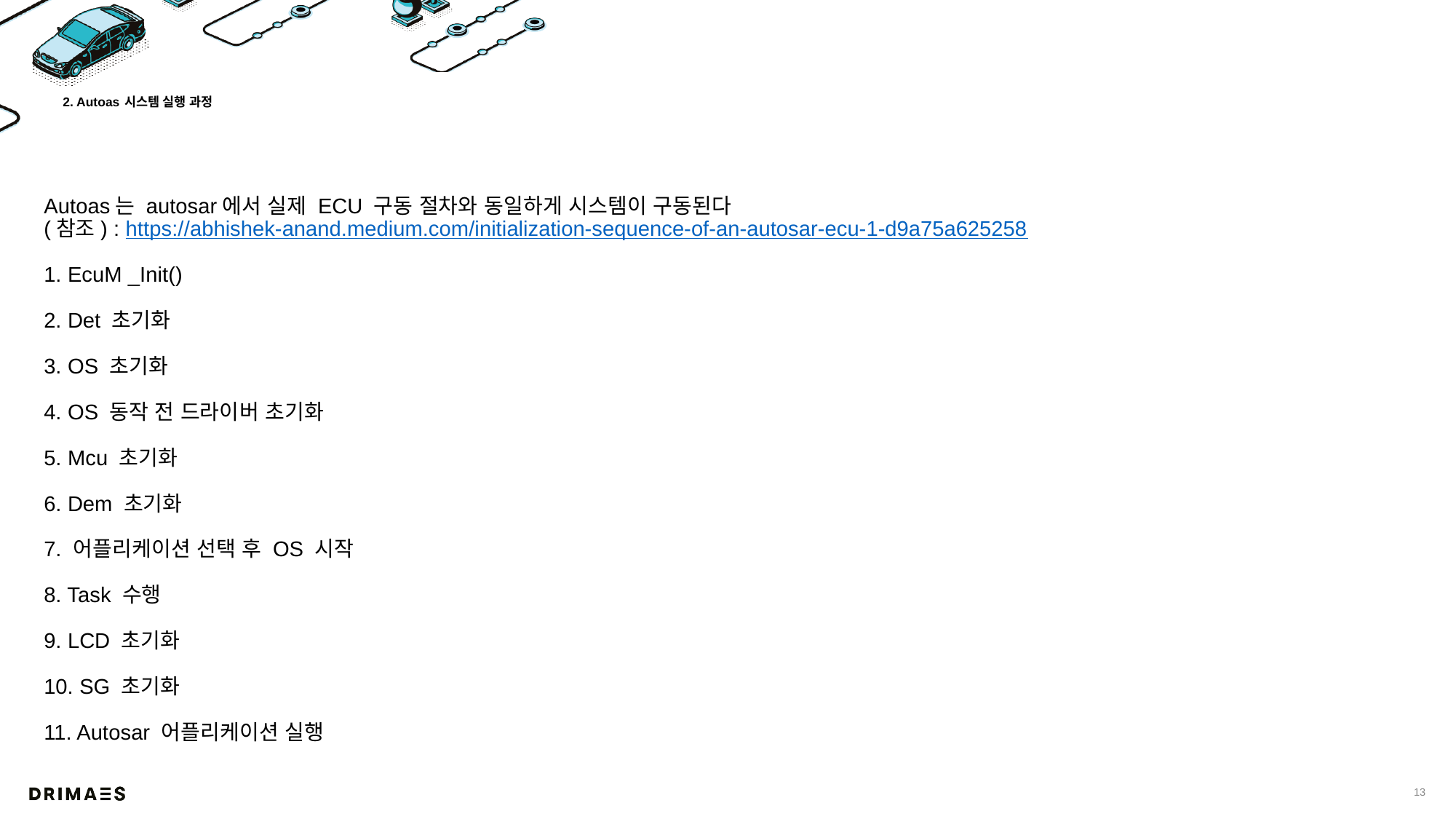

# 2. Autoas 시스템 실행 과정
Autoas는 autosar에서 실제 ECU 구동 절차와 동일하게 시스템이 구동된다
(참조) : https://abhishek-anand.medium.com/initialization-sequence-of-an-autosar-ecu-1-d9a75a625258

1. EcuM _Init()

2. Det 초기화

3. OS 초기화

4. OS 동작 전 드라이버 초기화

5. Mcu 초기화

6. Dem 초기화

7. 어플리케이션 선택 후 OS 시작

8. Task 수행

9. LCD 초기화

10. SG 초기화

11. Autosar 어플리케이션 실행